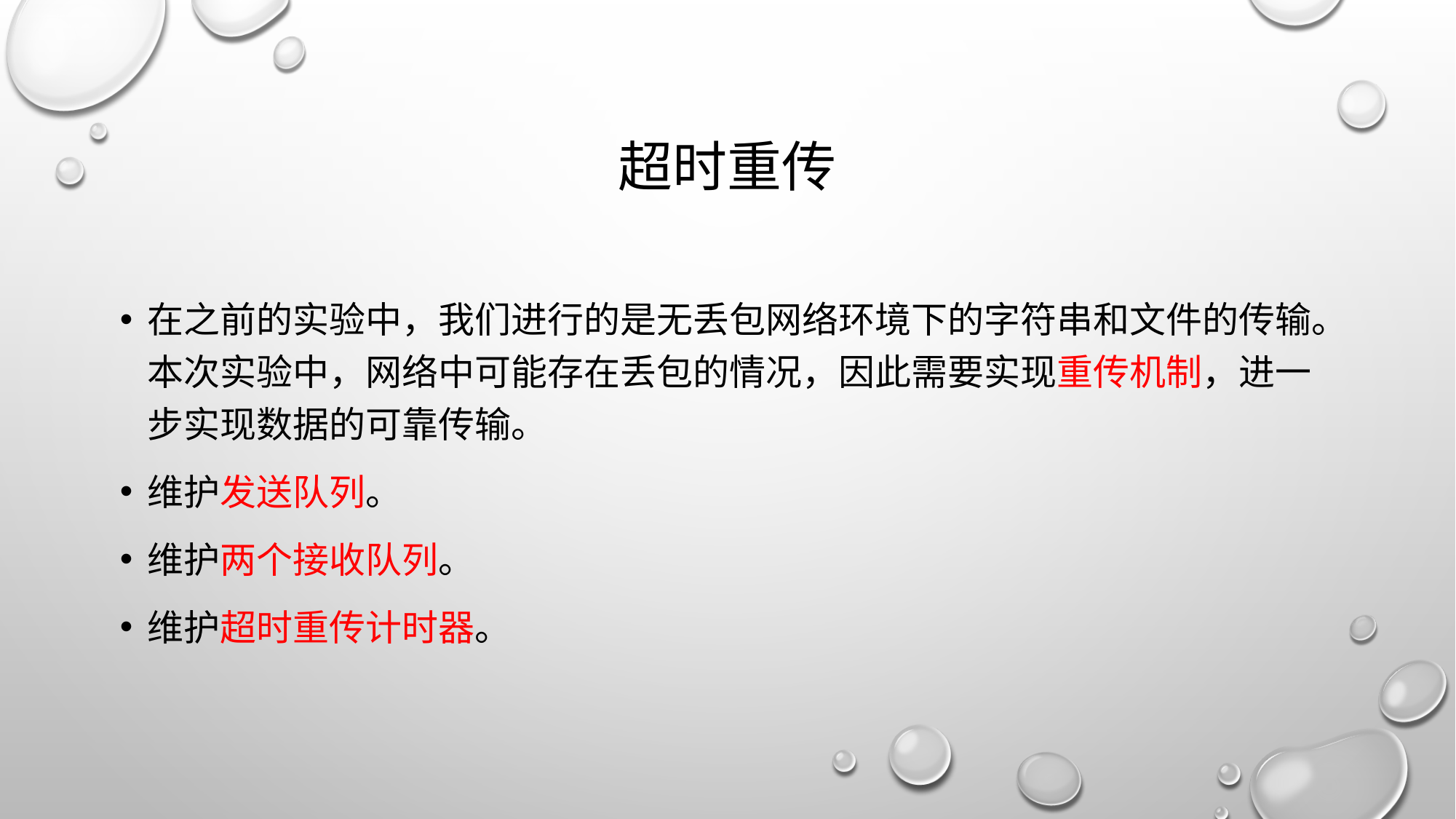

# 超时重传
在之前的实验中，我们进行的是无丢包网络环境下的字符串和文件的传输。本次实验中，网络中可能存在丢包的情况，因此需要实现重传机制，进一步实现数据的可靠传输。
维护发送队列。
维护两个接收队列。
维护超时重传计时器。